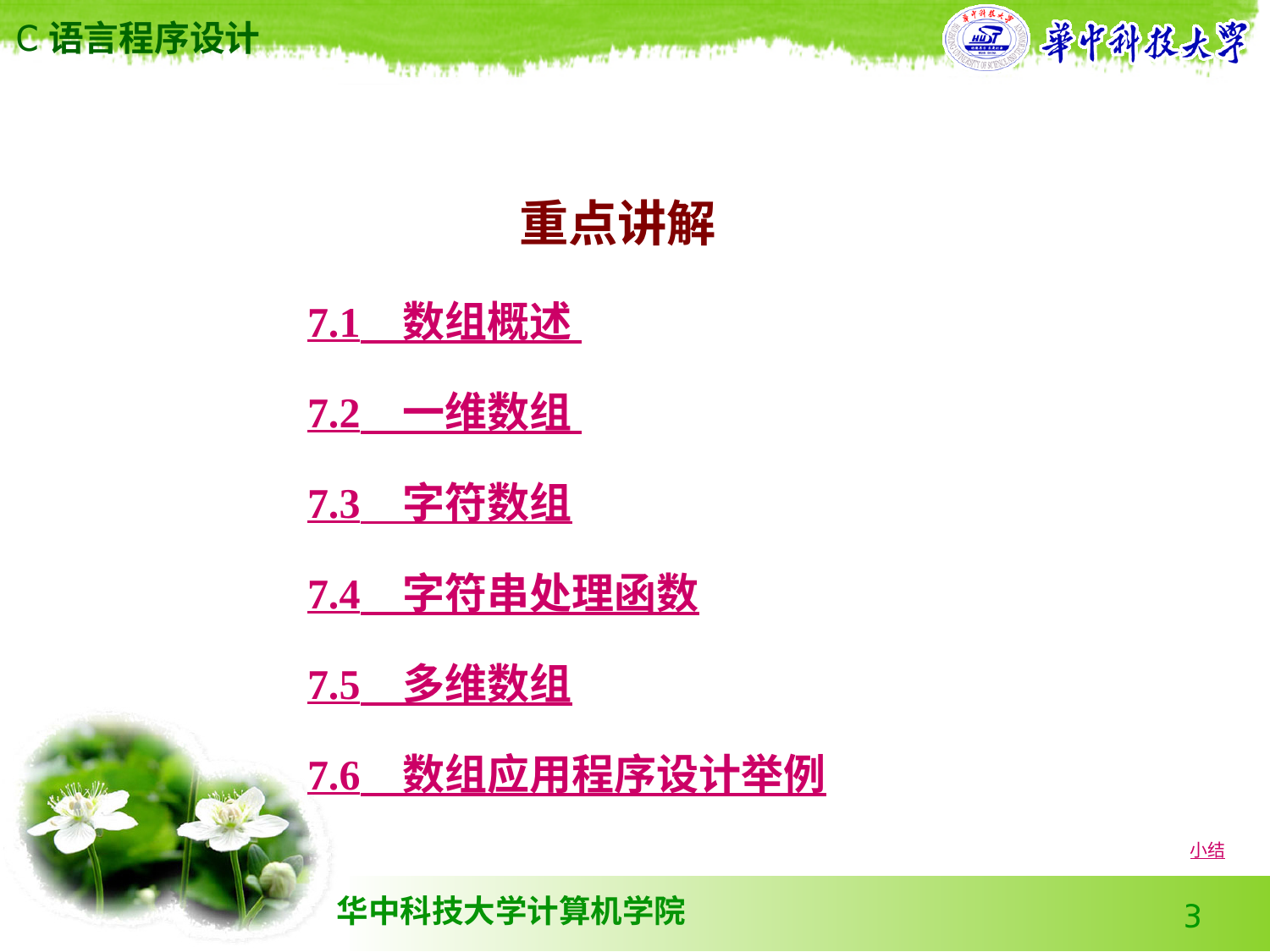

重点讲解
7.1　数组概述
7.2　一维数组
7.3　字符数组
7.4　字符串处理函数
7.5　多维数组
7.6　数组应用程序设计举例
小结
3